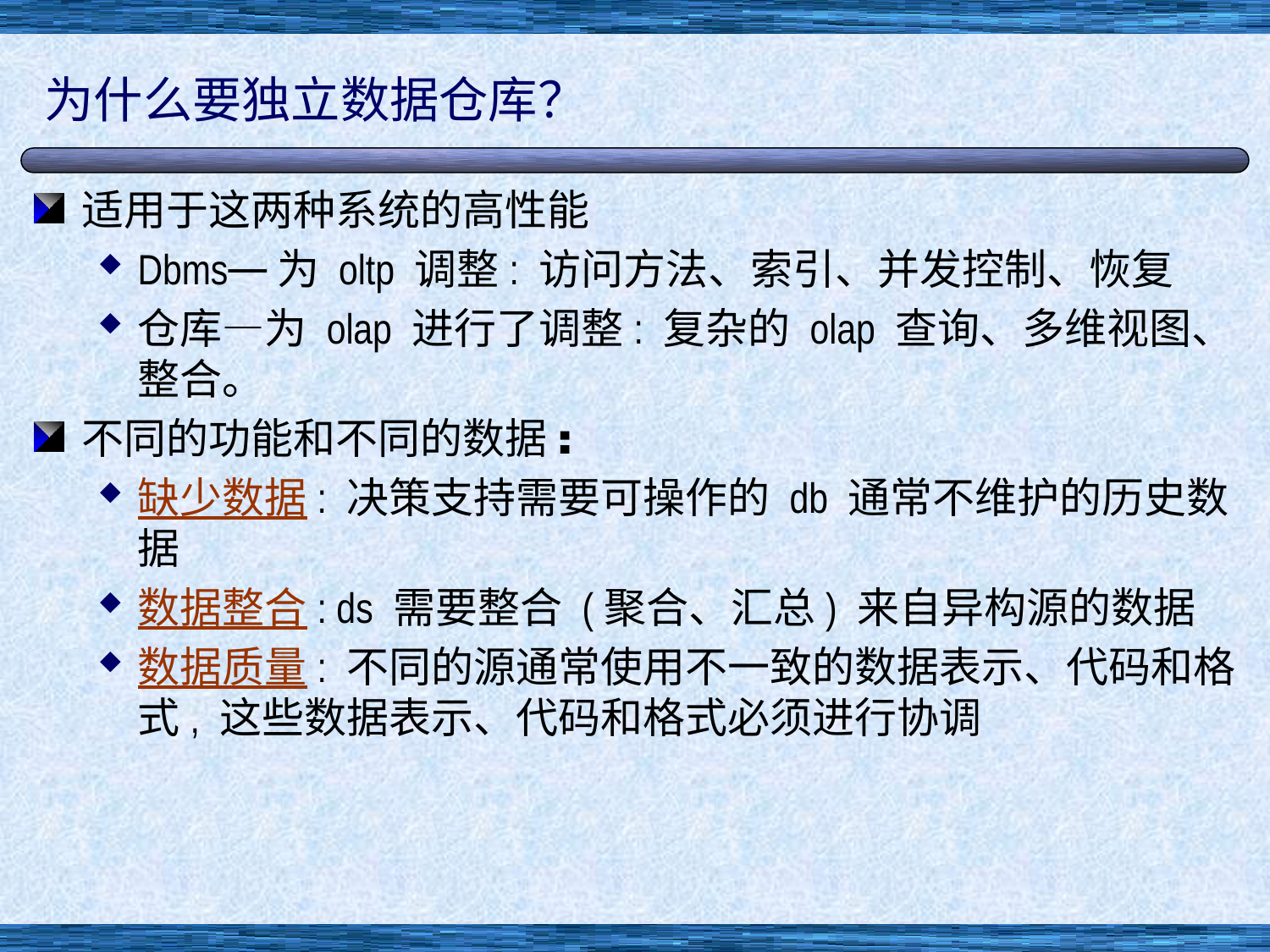

# 为什么要独立数据仓库？
适用于这两种系统的高性能
Dbms—为 oltp 调整: 访问方法、索引、并发控制、恢复
仓库—为 olap 进行了调整: 复杂的 olap 查询、多维视图、整合。
不同的功能和不同的数据:
缺少数据: 决策支持需要可操作的 db 通常不维护的历史数据
数据整合: ds 需要整合 (聚合、汇总) 来自异构源的数据
数据质量: 不同的源通常使用不一致的数据表示、代码和格式, 这些数据表示、代码和格式必须进行协调